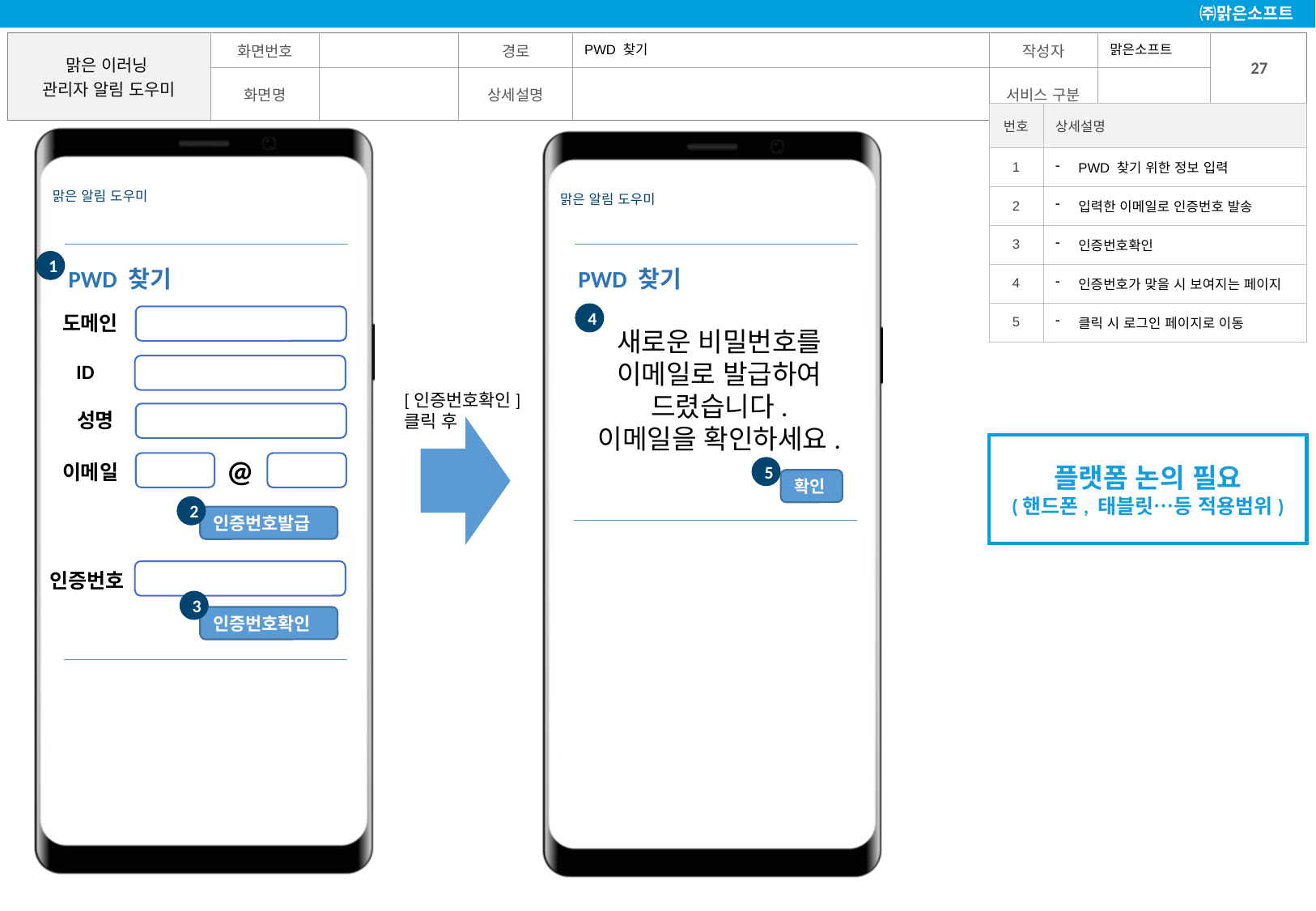

맑은소프트
PWD 찾기

| 번호 | 상세설명 |
| --- | --- |
| 1 | PWD 찾기 위한 정보 입력 |
| 2 | 입력한 이메일로 인증번호 발송 |
| 3 | 인증번호확인 |
| 4 | 인증번호가 맞을 시 보여지는 페이지 |
| 5 | 클릭 시 로그인 페이지로 이동 |
1
PWD 찾기
PWD 찾기
4
도메인

새로운 비밀번호를
이메일로 발급하여
드렸습니다.
이메일을 확인하세요.
ID

[인증번호확인] 클릭 후
성명

플랫폼 논의 필요
(핸드폰, 태블릿…등 적용범위)
@

이메일
5
확인
2
인증번호발급

인증번호
3
인증번호확인